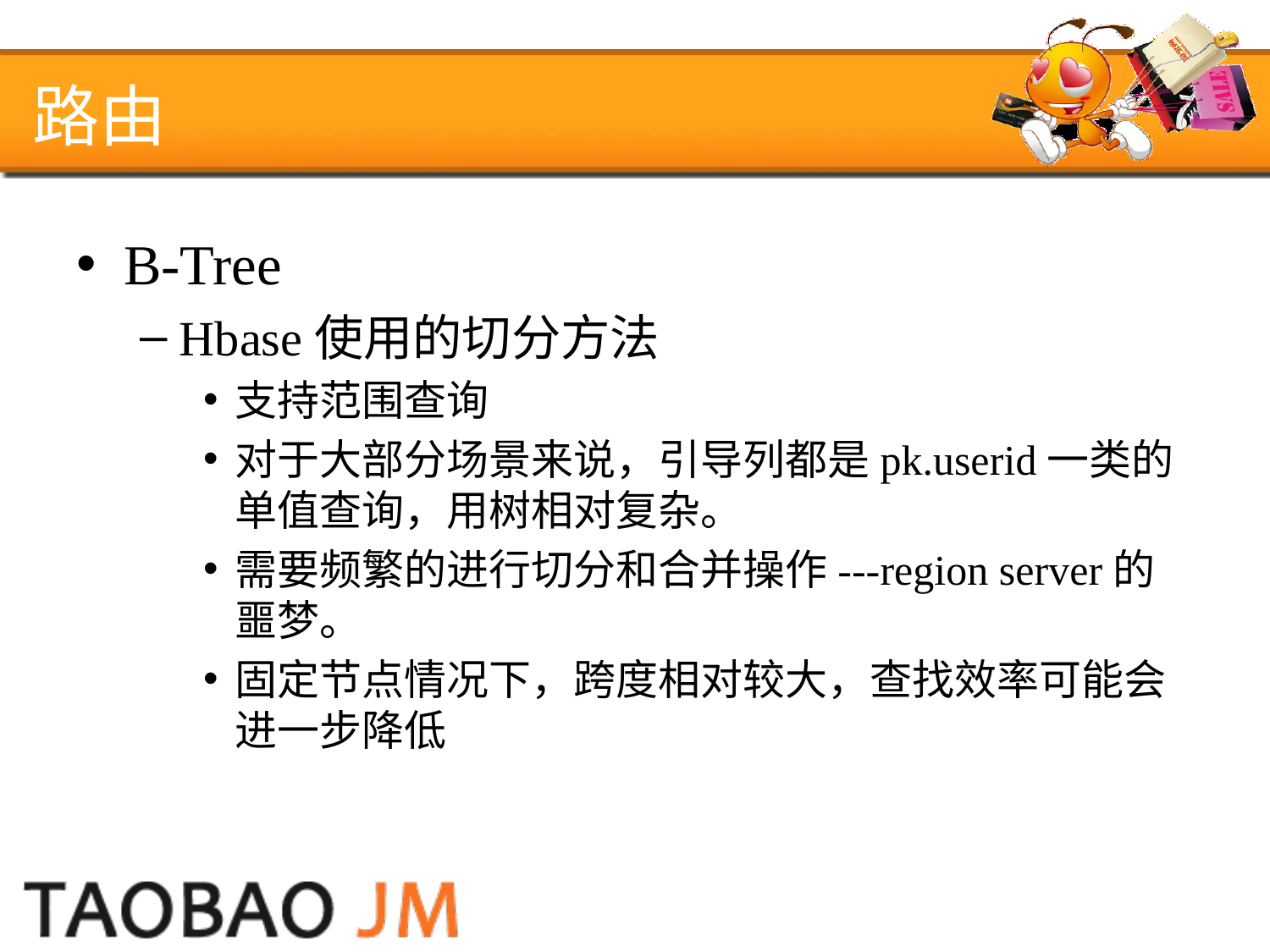

# 路由
B-Tree
Hbase使用的切分方法
支持范围查询
对于大部分场景来说，引导列都是pk.userid一类的单值查询，用树相对复杂。
需要频繁的进行切分和合并操作---region server的噩梦。
固定节点情况下，跨度相对较大，查找效率可能会进一步降低